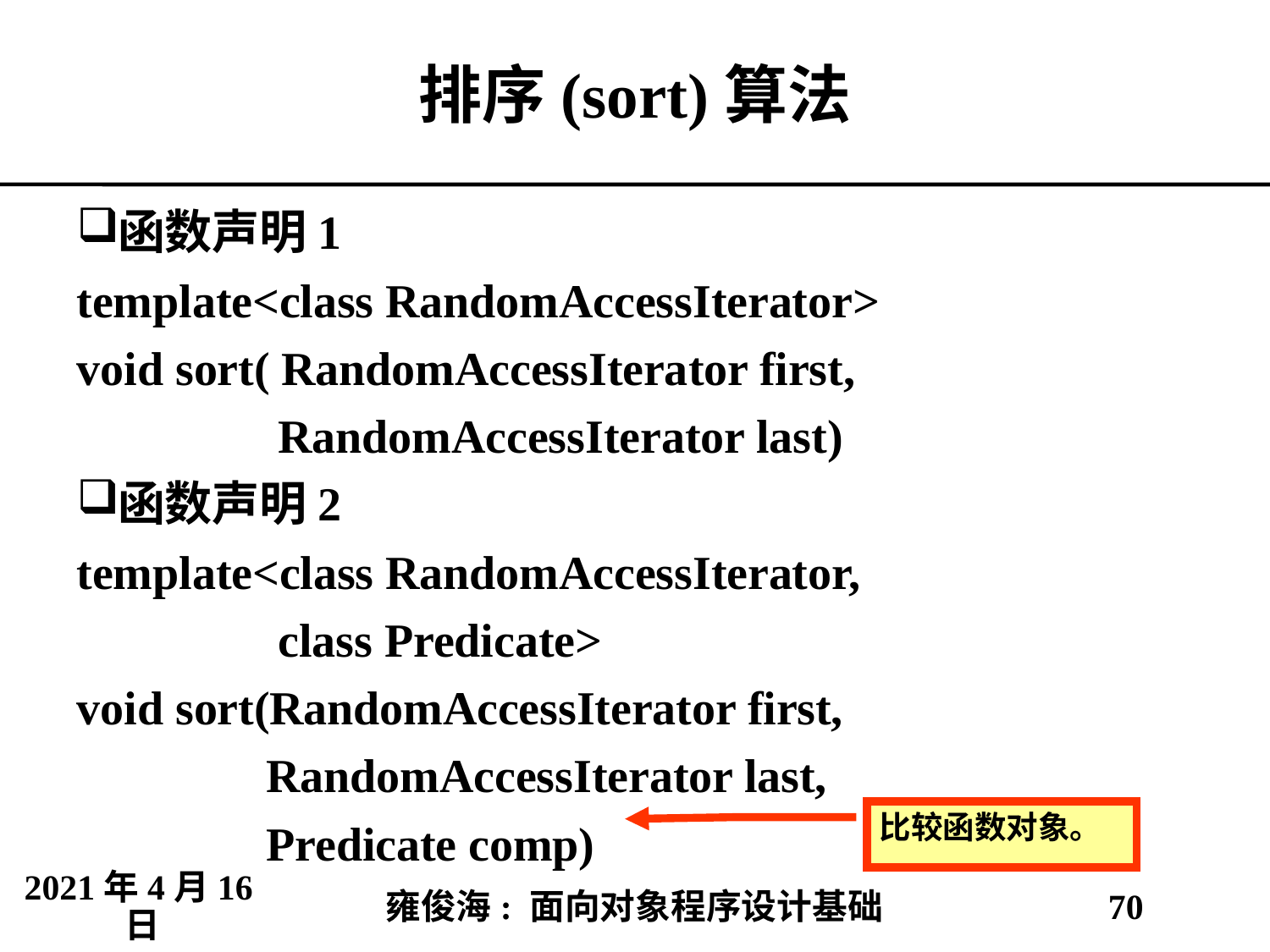

# 排序(sort)算法

函数声明1
template<class RandomAccessIterator>
void sort( RandomAccessIterator first,
                 RandomAccessIterator last)
函数声明2
template<class RandomAccessIterator,
                 class Predicate>
void sort(RandomAccessIterator first,
                RandomAccessIterator last,
                Predicate comp)
比较函数对象。
2021年4月16日
雍俊海: 面向对象程序设计基础
70